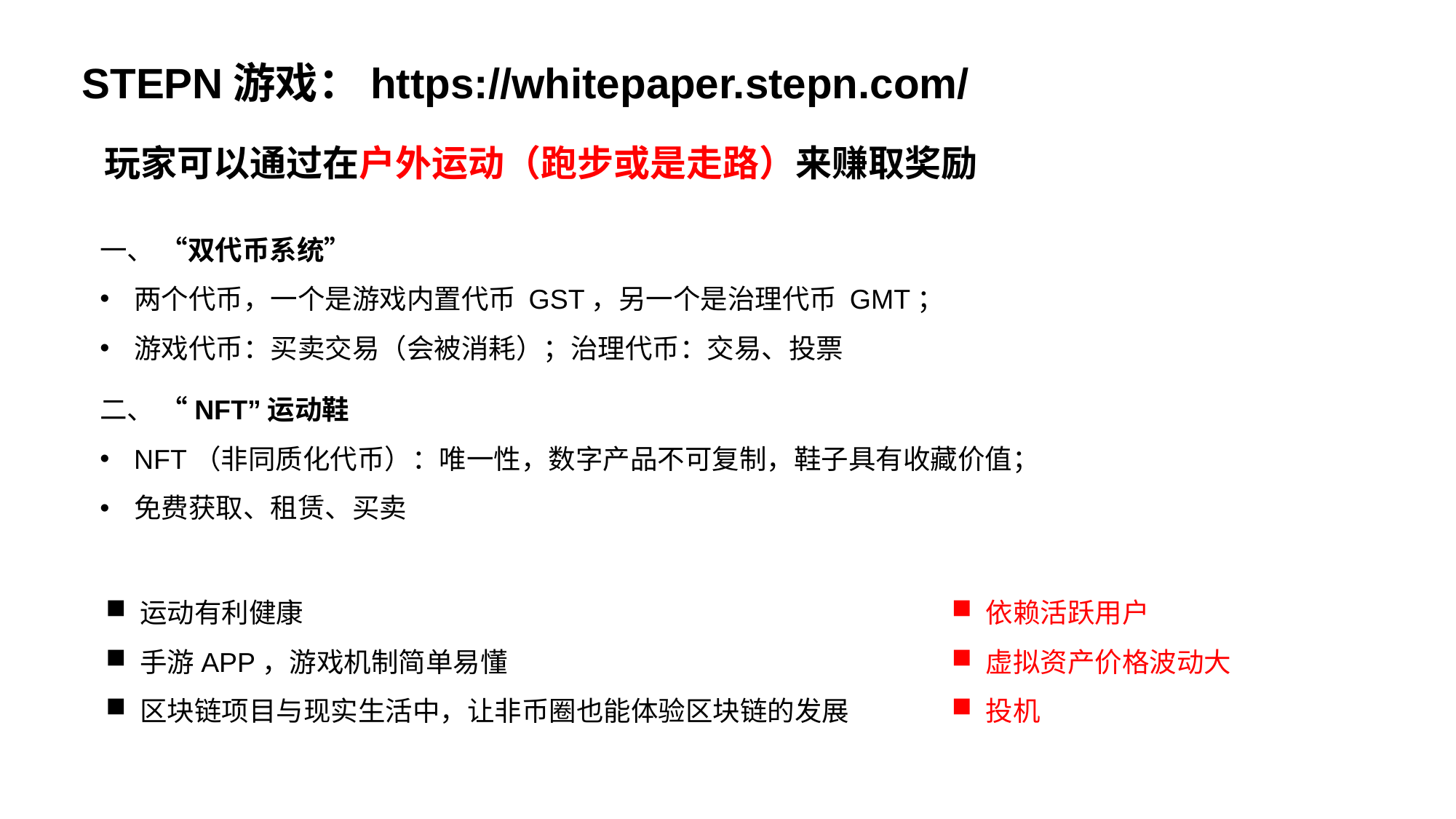

STEPN游戏：https://whitepaper.stepn.com/
玩家可以通过在户外运动（跑步或是走路）来赚取奖励
一、 “双代币系统”
两个代币，一个是游戏内置代币 GST，另一个是治理代币 GMT；
游戏代币：买卖交易（会被消耗）；治理代币：交易、投票
二、 “NFT”运动鞋
NFT（非同质化代币）：唯一性，数字产品不可复制，鞋子具有收藏价值；
免费获取、租赁、买卖
依赖活跃用户
虚拟资产价格波动大
投机
运动有利健康
手游APP，游戏机制简单易懂
区块链项目与现实生活中，让非币圈也能体验区块链的发展